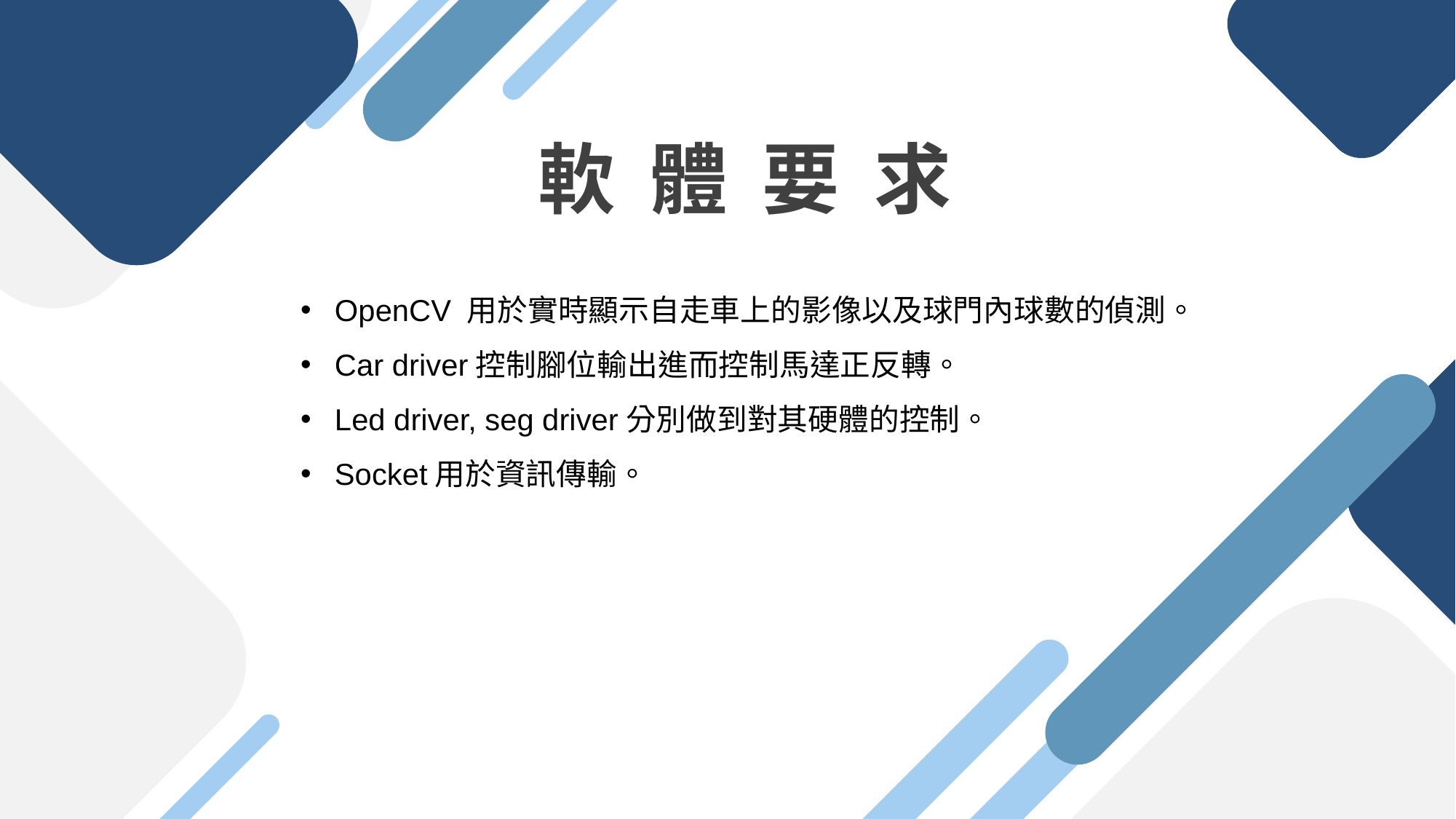

軟  體  要  求
OpenCV 用於實時顯示自走車上的影像以及球門內球數的偵測。
Car driver控制腳位輸出進而控制馬達正反轉。
Led driver, seg driver分別做到對其硬體的控制。
Socket用於資訊傳輸。